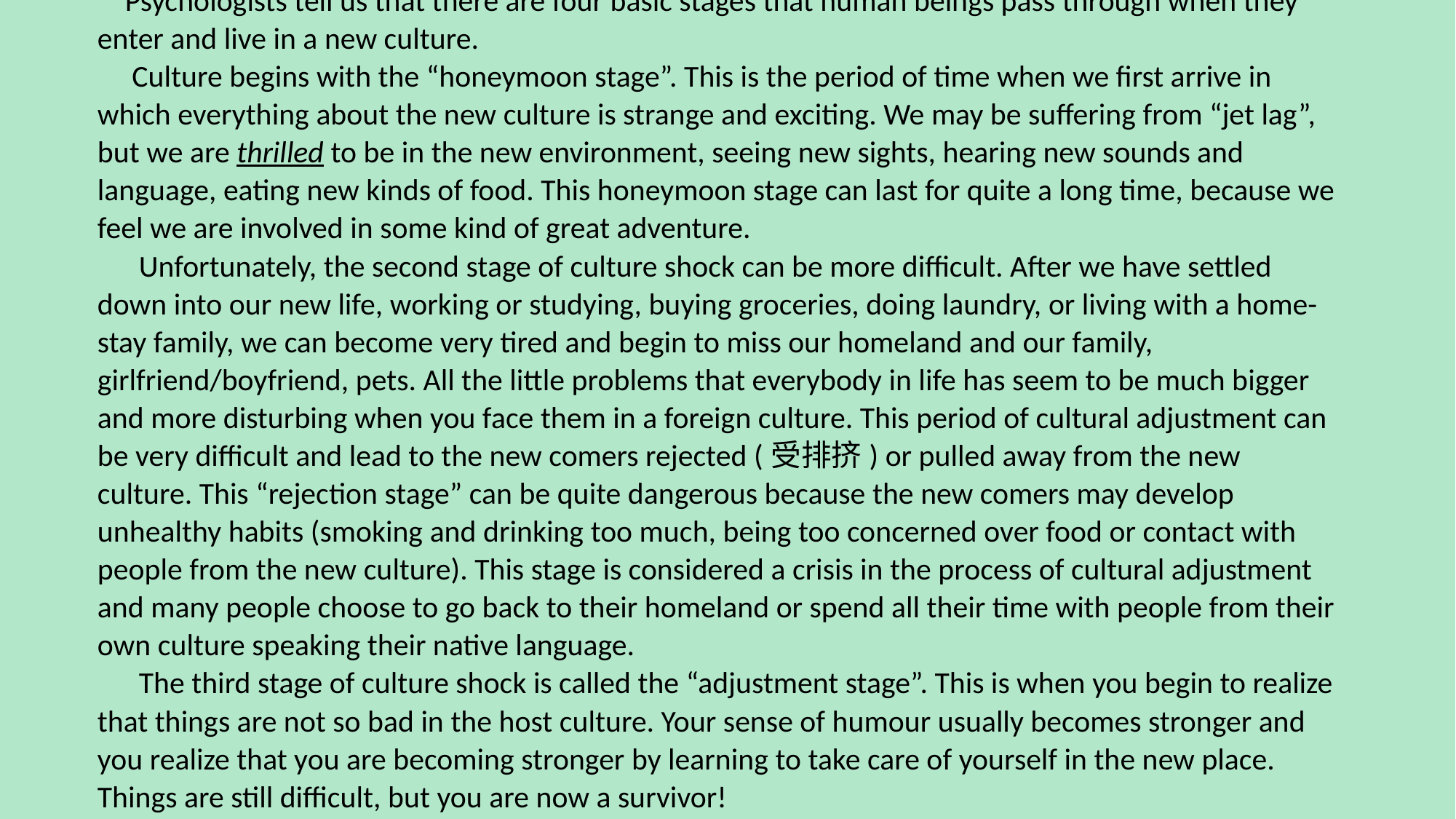

# Psychologists tell us that there are four basic stages that human beings pass through when they enter and live in a new culture.      Culture begins with the “honeymoon stage”. This is the period of time when we first arrive in which everything about the new culture is strange and exciting. We may be suffering from “jet lag”, but we are thrilled to be in the new environment, seeing new sights, hearing new sounds and language, eating new kinds of food. This honeymoon stage can last for quite a long time, because we feel we are involved in some kind of great adventure.       Unfortunately, the second stage of culture shock can be more difficult. After we have settled down into our new life, working or studying, buying groceries, doing laundry, or living with a home-stay family, we can become very tired and begin to miss our homeland and our family, girlfriend/boyfriend, pets. All the little problems that everybody in life has seem to be much bigger and more disturbing when you face them in a foreign culture. This period of cultural adjustment can be very difficult and lead to the new comers rejected (受排挤) or pulled away from the new culture. This “rejection stage” can be quite dangerous because the new comers may develop unhealthy habits (smoking and drinking too much, being too concerned over food or contact with people from the new culture). This stage is considered a crisis in the process of cultural adjustment and many people choose to go back to their homeland or spend all their time with people from their own culture speaking their native language.       The third stage of culture shock is called the “adjustment stage”. This is when you begin to realize that things are not so bad in the host culture. Your sense of humour usually becomes stronger and you realize that you are becoming stronger by learning to take care of yourself in the new place. Things are still difficult, but you are now a survivor!